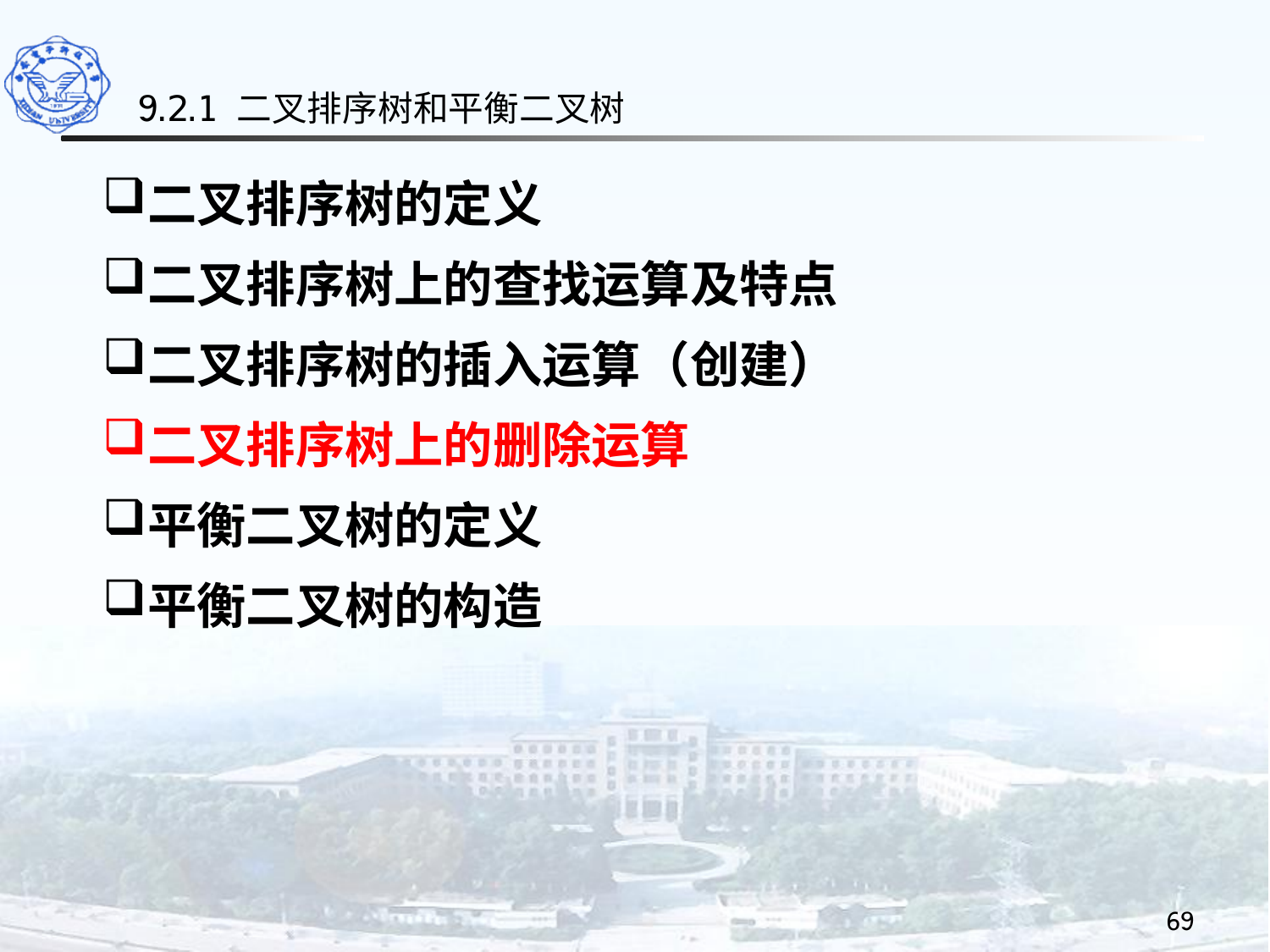

9.2.1 二叉排序树和平衡二叉树
二叉排序树的定义
二叉排序树上的查找运算及特点
二叉排序树的插入运算（创建）
二叉排序树上的删除运算
平衡二叉树的定义
平衡二叉树的构造
69